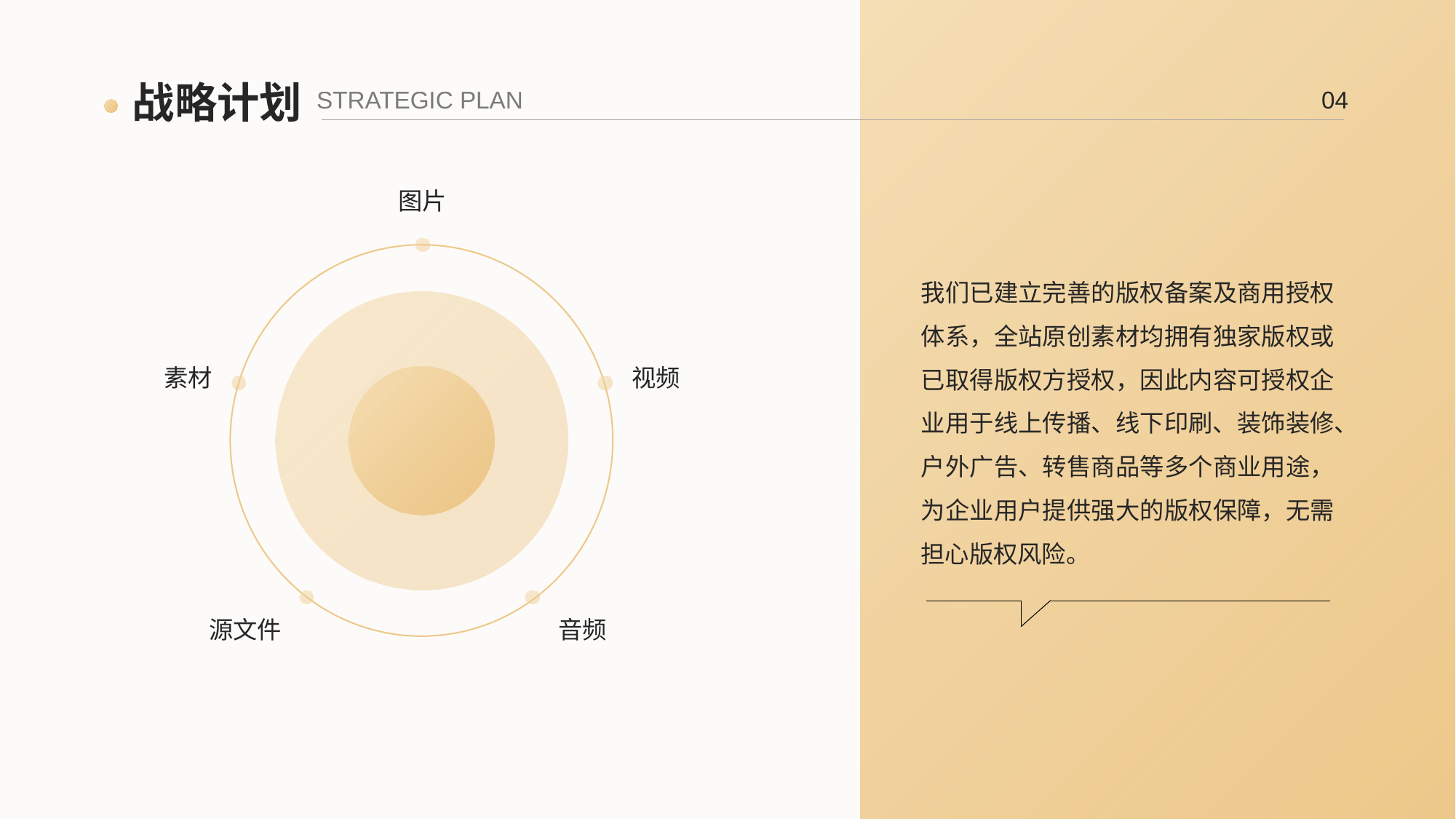

战略计划
STRATEGIC PLAN
04

图片

素材
视频

源文件
音频
我们已建立完善的版权备案及商用授权体系，全站原创素材均拥有独家版权或已取得版权方授权，因此内容可授权企业用于线上传播、线下印刷、装饰装修、户外广告、转售商品等多个商业用途，为企业用户提供强大的版权保障，无需担心版权风险。